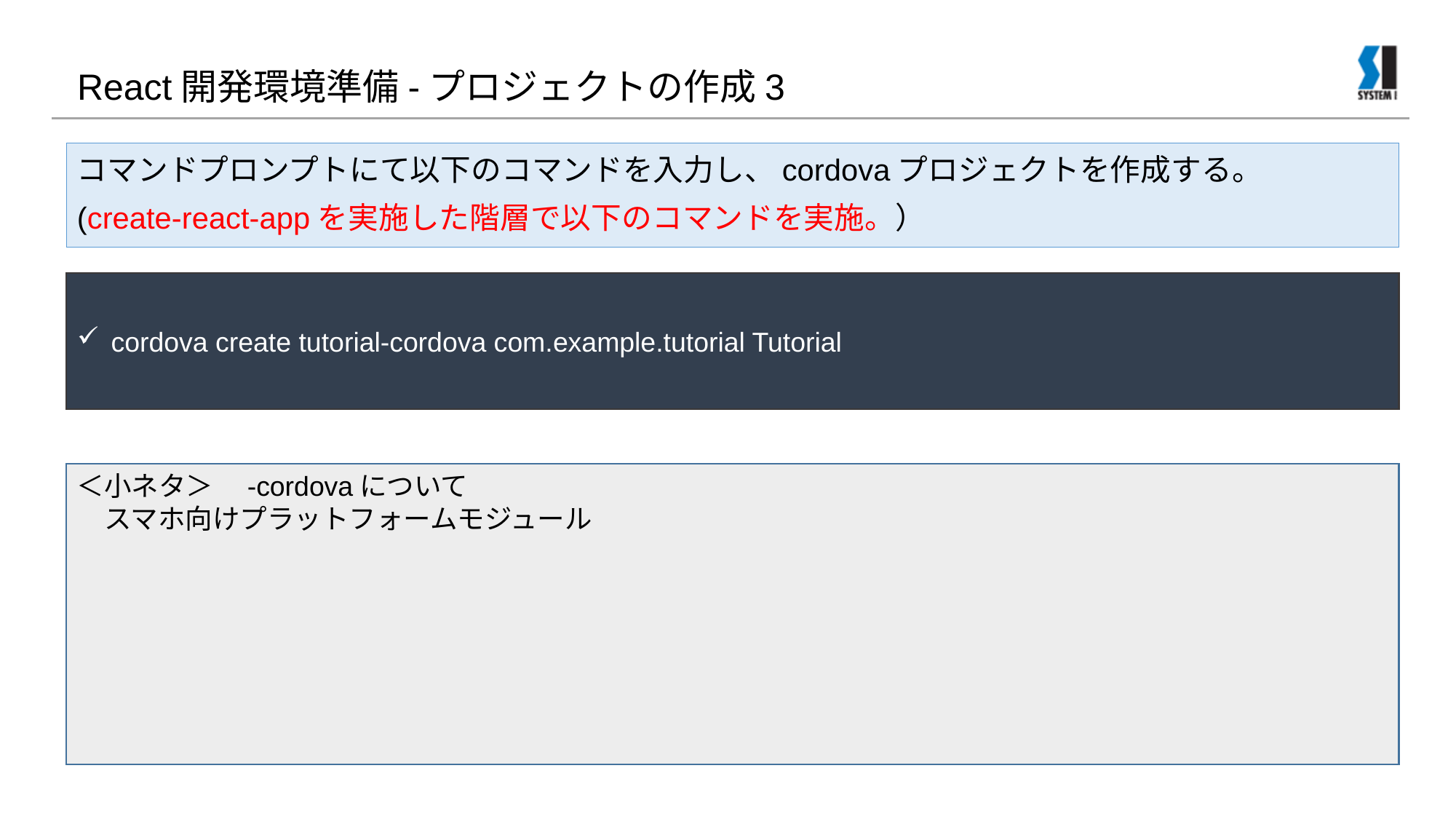

# React開発環境準備-プロジェクトの作成3
コマンドプロンプトにて以下のコマンドを入力し、cordovaプロジェクトを作成する。
(create-react-appを実施した階層で以下のコマンドを実施。）
cordova create tutorial-cordova com.example.tutorial Tutorial
＜小ネタ＞　-cordovaについて
　スマホ向けプラットフォームモジュール